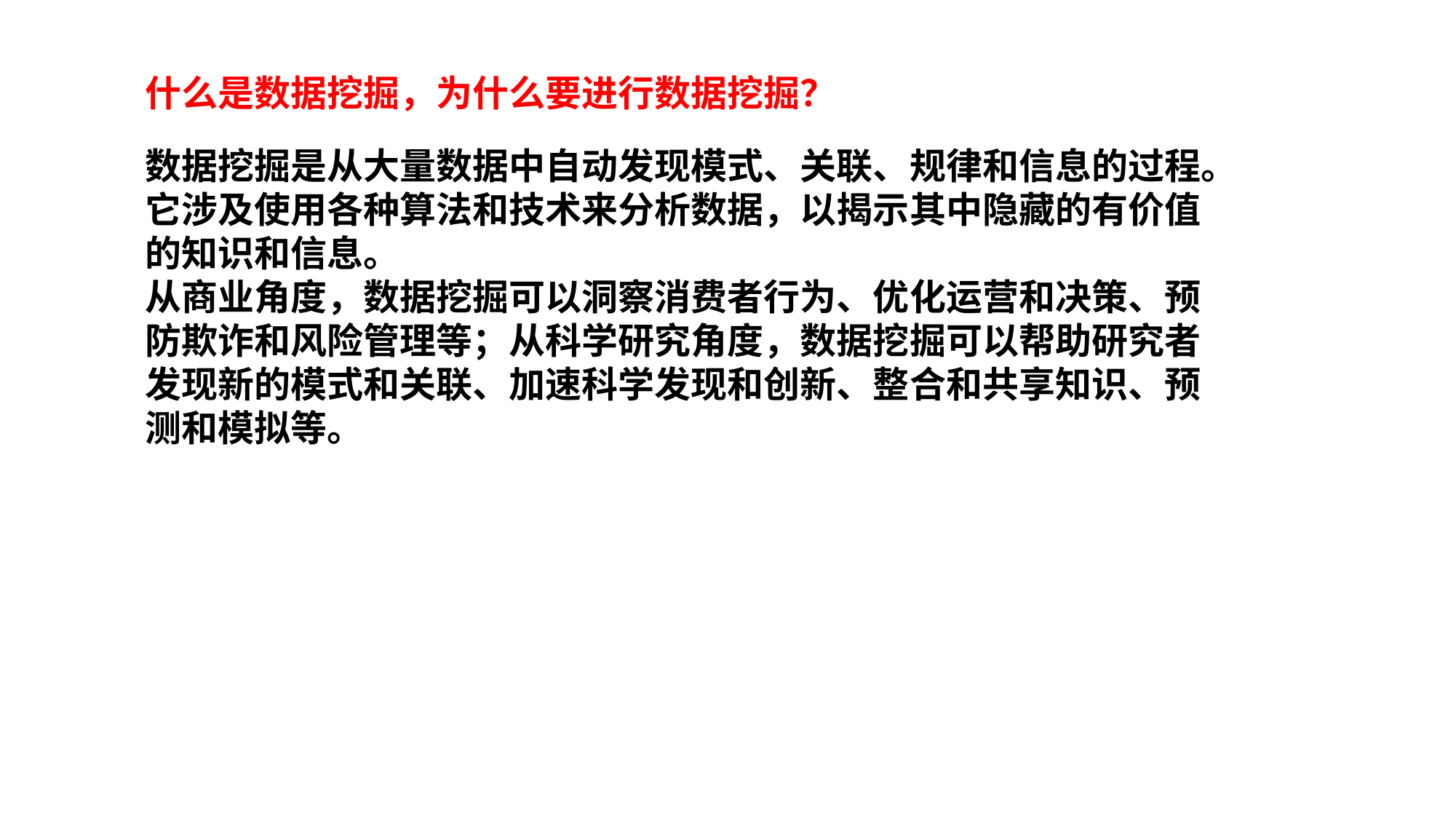

什么是数据挖掘，为什么要进行数据挖掘？
数据挖掘是从大量数据中自动发现模式、关联、规律和信息的过程。它涉及使用各种算法和技术来分析数据，以揭示其中隐藏的有价值的知识和信息。
从商业角度，数据挖掘可以洞察消费者行为、优化运营和决策、预防欺诈和风险管理等；从科学研究角度，数据挖掘可以帮助研究者发现新的模式和关联、加速科学发现和创新、整合和共享知识、预测和模拟等。